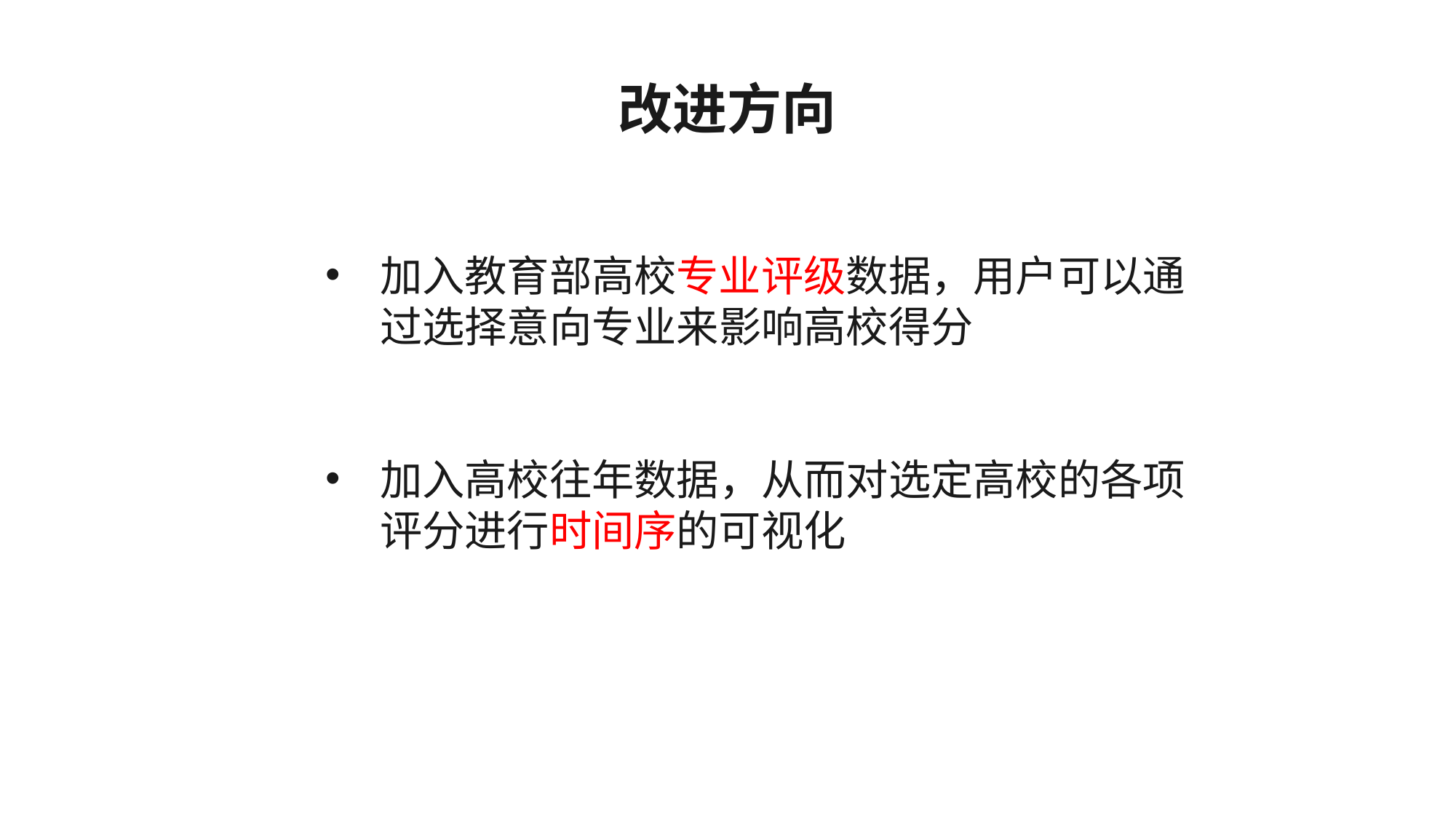

改进方向
People-centered experiences

加入教育部高校专业评级数据，用户可以通过选择意向专业来影响高校得分

加入高校往年数据，从而对选定高校的各项评分进行时间序的可视化
AI

Ubiquitous computing